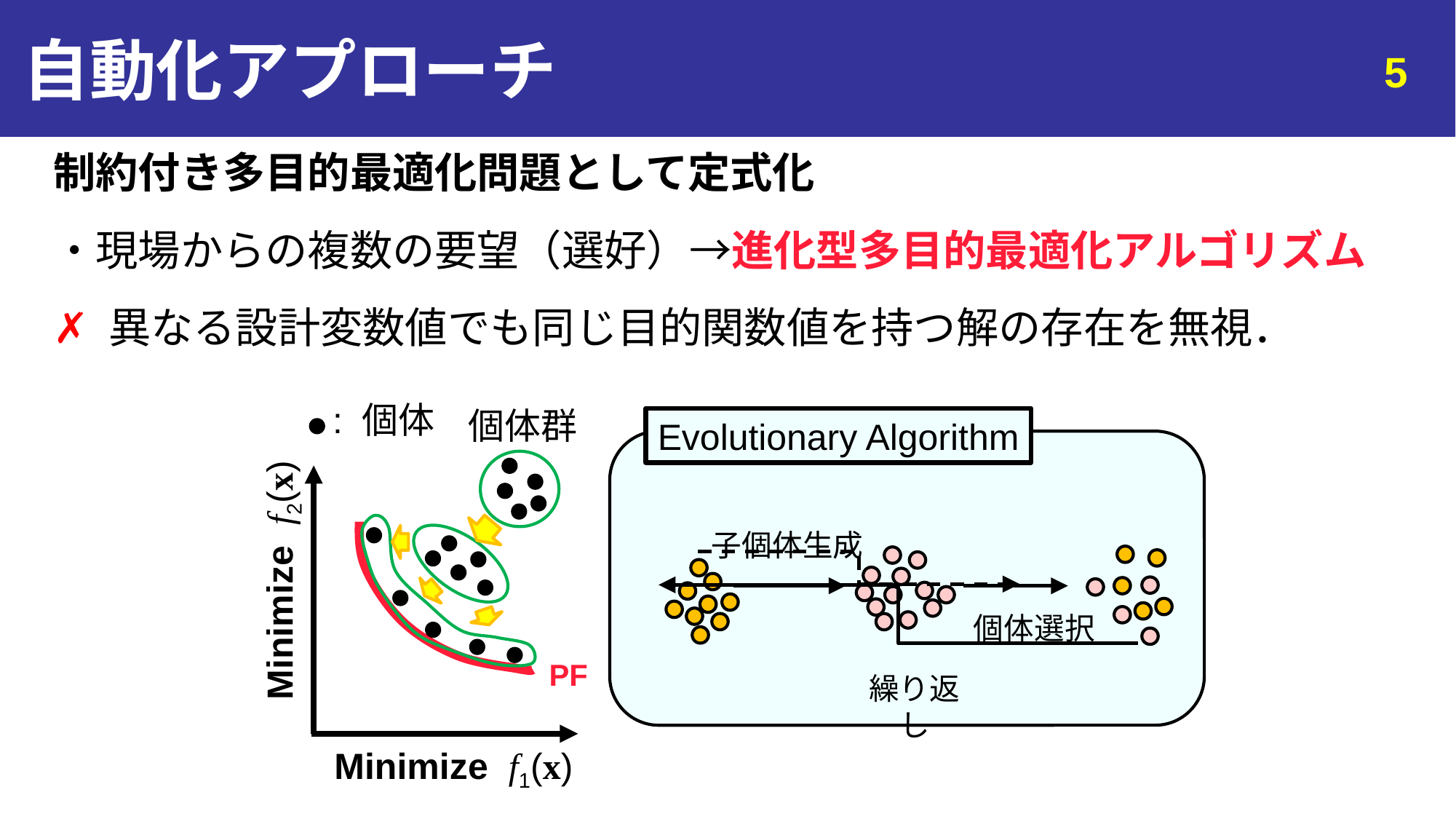

# 自動化アプローチ
5
制約付き多目的最適化問題として定式化
・現場からの複数の要望（選好）→進化型多目的最適化アルゴリズム
✗ 異なる設計変数値でも同じ目的関数値を持つ解の存在を無視．
個体群
: 個体
Evolutionary Algorithm

子個体生成

Minimize  f2(x)

個体選択

PF
繰り返し
Minimize  f1(x)